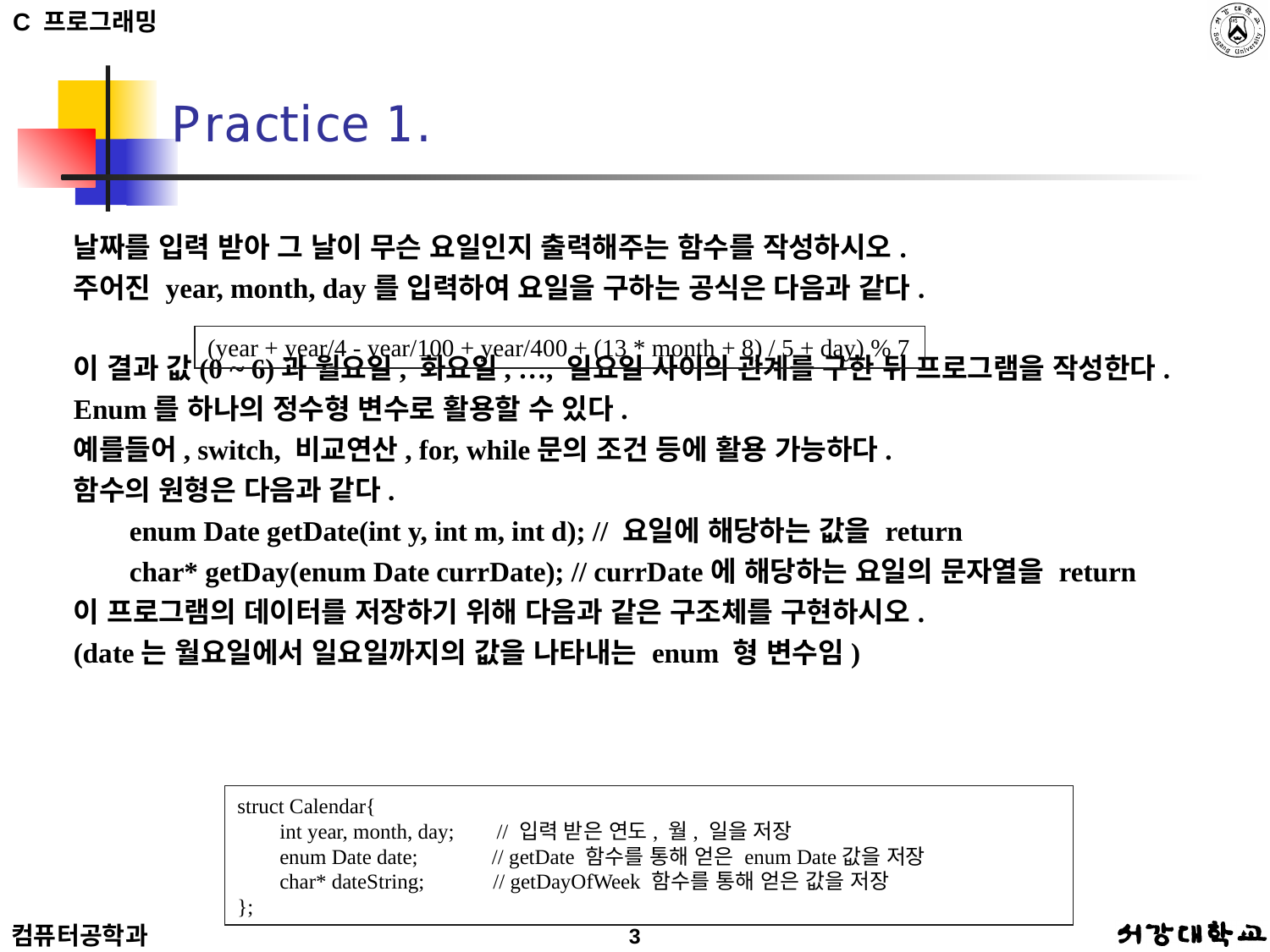

# Practice 1.
날짜를 입력 받아 그 날이 무슨 요일인지 출력해주는 함수를 작성하시오.
주어진 year, month, day를 입력하여 요일을 구하는 공식은 다음과 같다.

이 결과 값(0 ~ 6)과 월요일, 화요일, …, 일요일 사이의 관계를 구한 뒤 프로그램을 작성한다.
Enum를 하나의 정수형 변수로 활용할 수 있다.
예를들어, switch, 비교연산, for, while문의 조건 등에 활용 가능하다.
함수의 원형은 다음과 같다.
        enum Date getDate(int y, int m, int d); // 요일에 해당하는 값을 return
        char* getDay(enum Date currDate); // currDate에 해당하는 요일의 문자열을 return
이 프로그램의 데이터를 저장하기 위해 다음과 같은 구조체를 구현하시오.
(date는 월요일에서 일요일까지의 값을 나타내는 enum 형 변수임)

(year + year/4 - year/100 + year/400 + (13 * month + 8) / 5 + day) % 7
struct Calendar{
        int year, month, day;        // 입력 받은 연도, 월, 일을 저장
        enum Date date;              // getDate 함수를 통해 얻은 enum Date값을 저장
        char* dateString;             // getDayOfWeek 함수를 통해 얻은 값을 저장
};
3